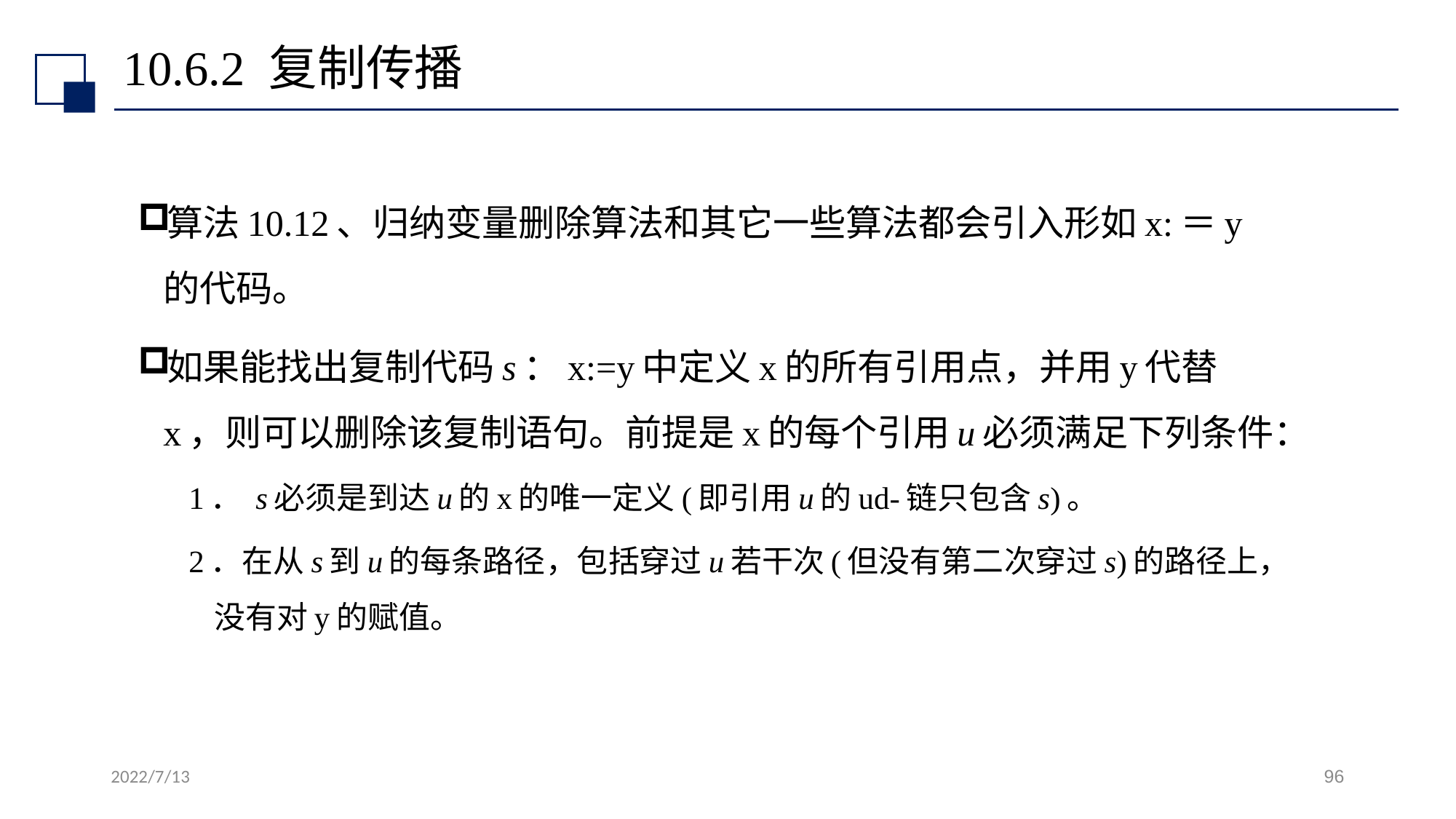

# 10.6.2 复制传播
算法10.12、归纳变量删除算法和其它一些算法都会引入形如x:＝y的代码。
如果能找出复制代码s：x:=y中定义x的所有引用点，并用y代替x，则可以删除该复制语句。前提是x的每个引用u必须满足下列条件：
1． s必须是到达u的x的唯一定义(即引用u的ud-链只包含s)。
2．在从s到u的每条路径，包括穿过u若干次(但没有第二次穿过s)的路径上，没有对y的赋值。
2022/7/13
96